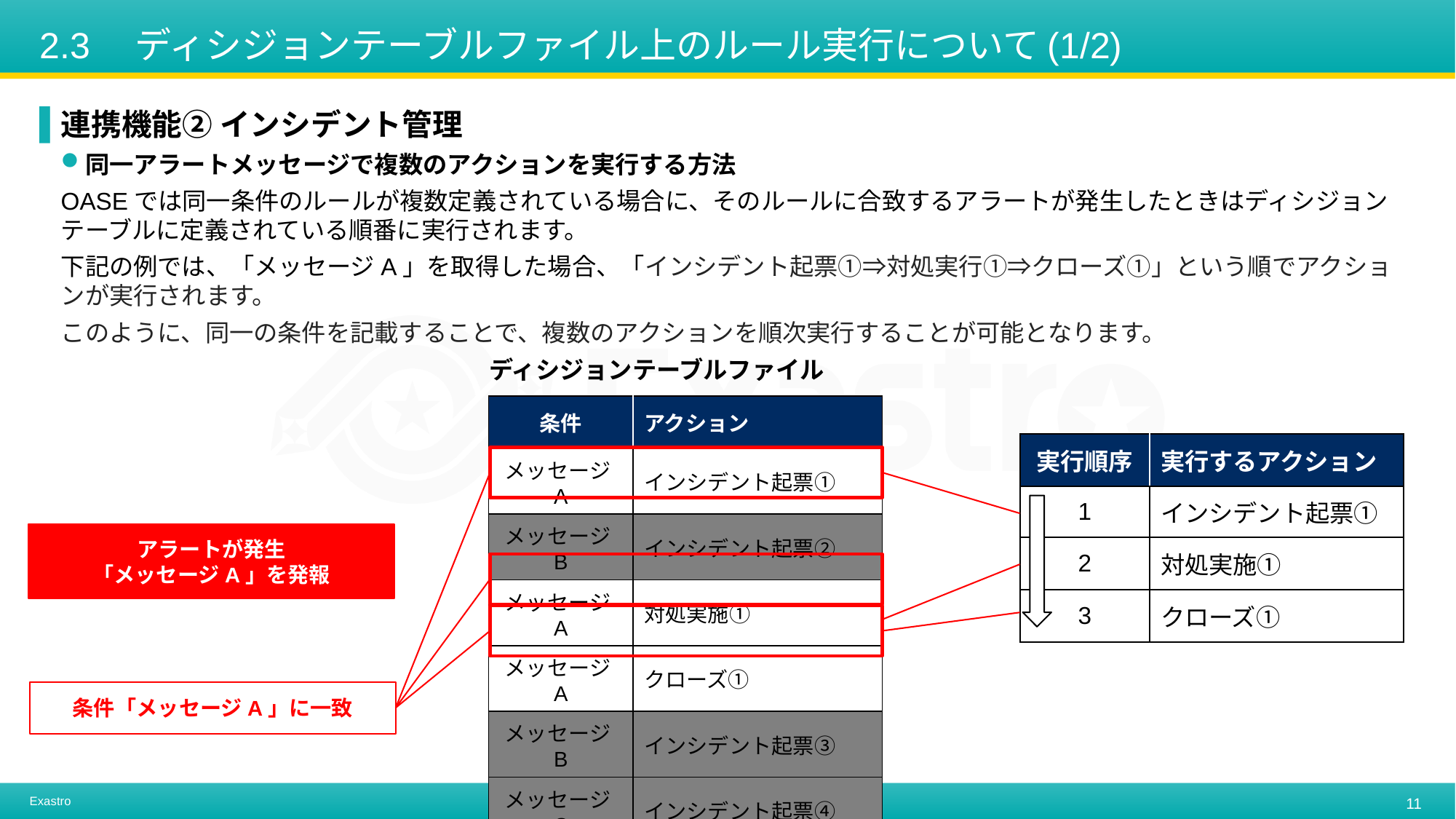

# 2.3　ディシジョンテーブルファイル上のルール実行について(1/2)
連携機能② インシデント管理
同一アラートメッセージで複数のアクションを実行する方法
OASEでは同一条件のルールが複数定義されている場合に、そのルールに合致するアラートが発生したときはディシジョンテーブルに定義されている順番に実行されます。
下記の例では、「メッセージA」を取得した場合、「インシデント起票①⇒対処実行①⇒クローズ①」という順でアクションが実行されます。
このように、同一の条件を記載することで、複数のアクションを順次実行することが可能となります。
ディシジョンテーブルファイル
| 条件 | アクション |
| --- | --- |
| メッセージA | インシデント起票① |
| メッセージB | インシデント起票② |
| メッセージA | 対処実施① |
| メッセージA | クローズ① |
| メッセージB | インシデント起票③ |
| メッセージC | インシデント起票④ |
| 実行順序 | 実行するアクション |
| --- | --- |
| 1 | インシデント起票① |
| 2 | 対処実施① |
| 3 | クローズ① |

アラートが発生
「メッセージA」を発報

条件「メッセージA」に一致